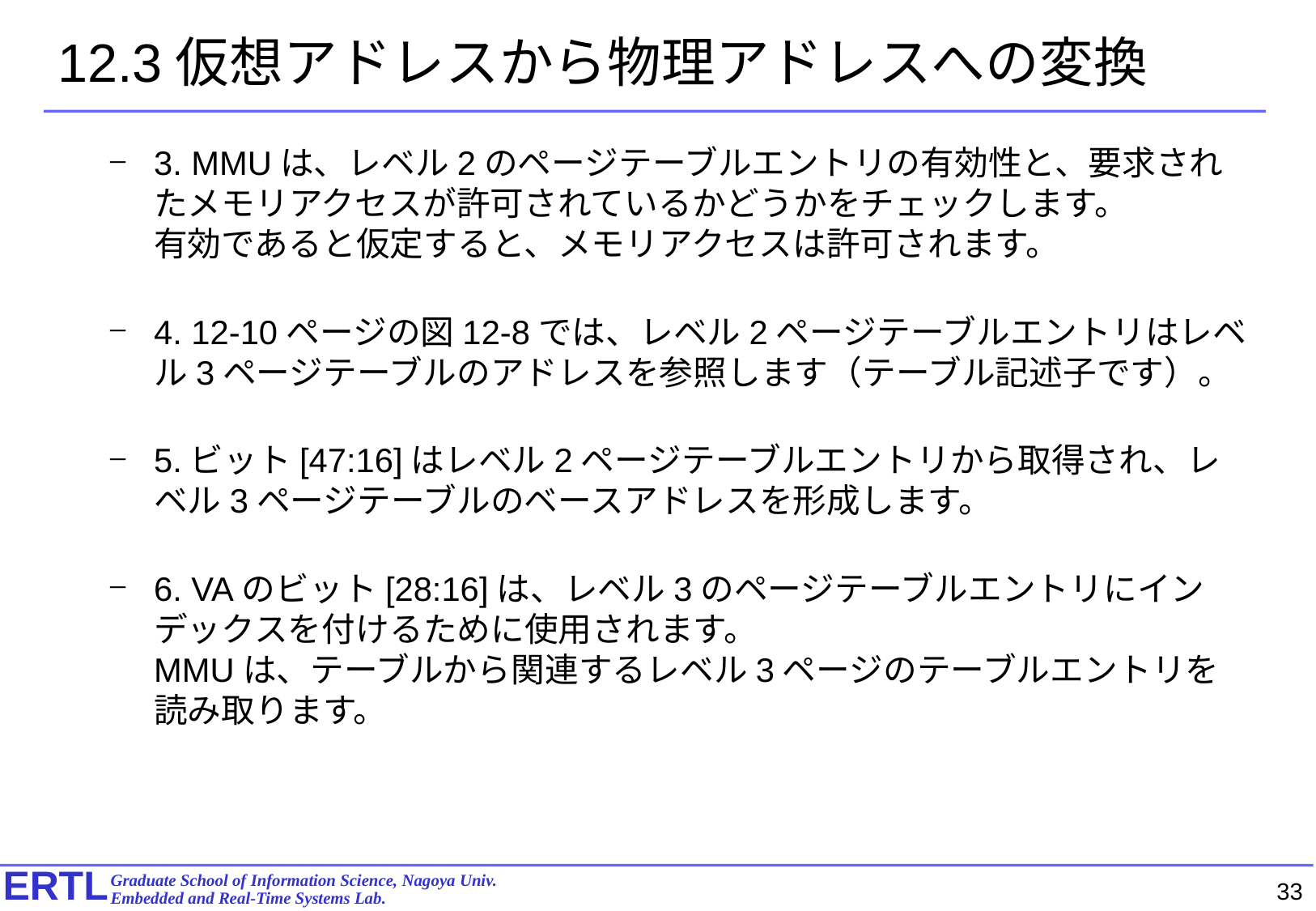

# 12.3仮想アドレスから物理アドレスへの変換
3. MMUは、レベル2のページテーブルエントリの有効性と、要求されたメモリアクセスが許可されているかどうかをチェックします。
有効であると仮定すると、メモリアクセスは許可されます。
4. 12-10ページの図12-8では、レベル2ページテーブルエントリはレベル3ページテーブルのアドレスを参照します（テーブル記述子です）。
5.ビット[47:16]はレベル2ページテーブルエントリから取得され、レベル3ページテーブルのベースアドレスを形成します。
6. VAのビット[28:16]は、レベル3のページテーブルエントリにインデックスを付けるために使用されます。
MMUは、テーブルから関連するレベル3ページのテーブルエントリを読み取ります。
33